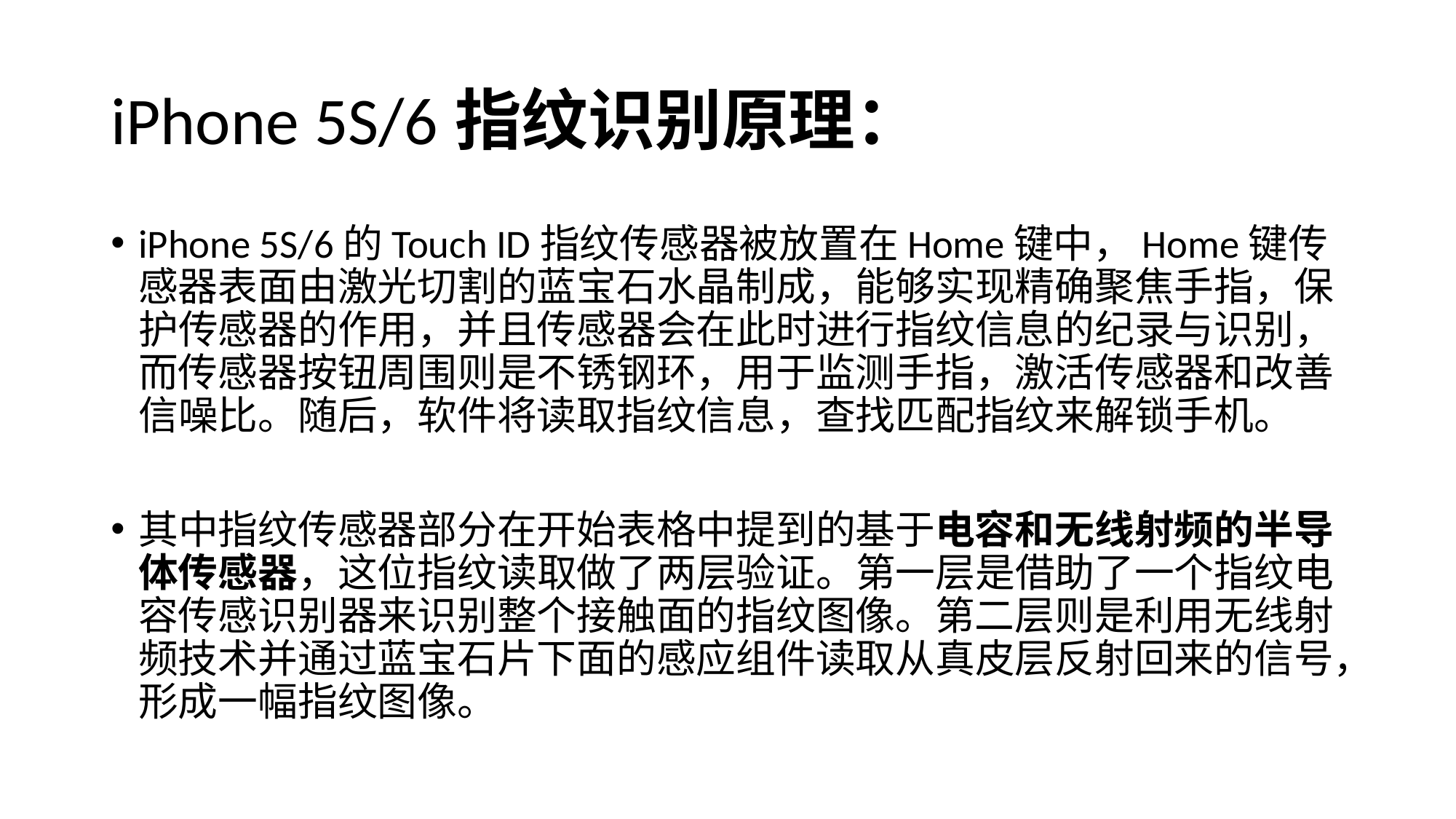

# iPhone 5S/6指纹识别原理：
iPhone 5S/6的Touch ID指纹传感器被放置在Home键中，Home键传感器表面由激光切割的蓝宝石水晶制成，能够实现精确聚焦手指，保护传感器的作用，并且传感器会在此时进行指纹信息的纪录与识别，而传感器按钮周围则是不锈钢环，用于监测手指，激活传感器和改善信噪比。随后，软件将读取指纹信息，查找匹配指纹来解锁手机。

其中指纹传感器部分在开始表格中提到的基于电容和无线射频的半导体传感器，这位指纹读取做了两层验证。第一层是借助了一个指纹电容传感识别器来识别整个接触面的指纹图像。第二层则是利用无线射频技术并通过蓝宝石片下面的感应组件读取从真皮层反射回来的信号，形成一幅指纹图像。